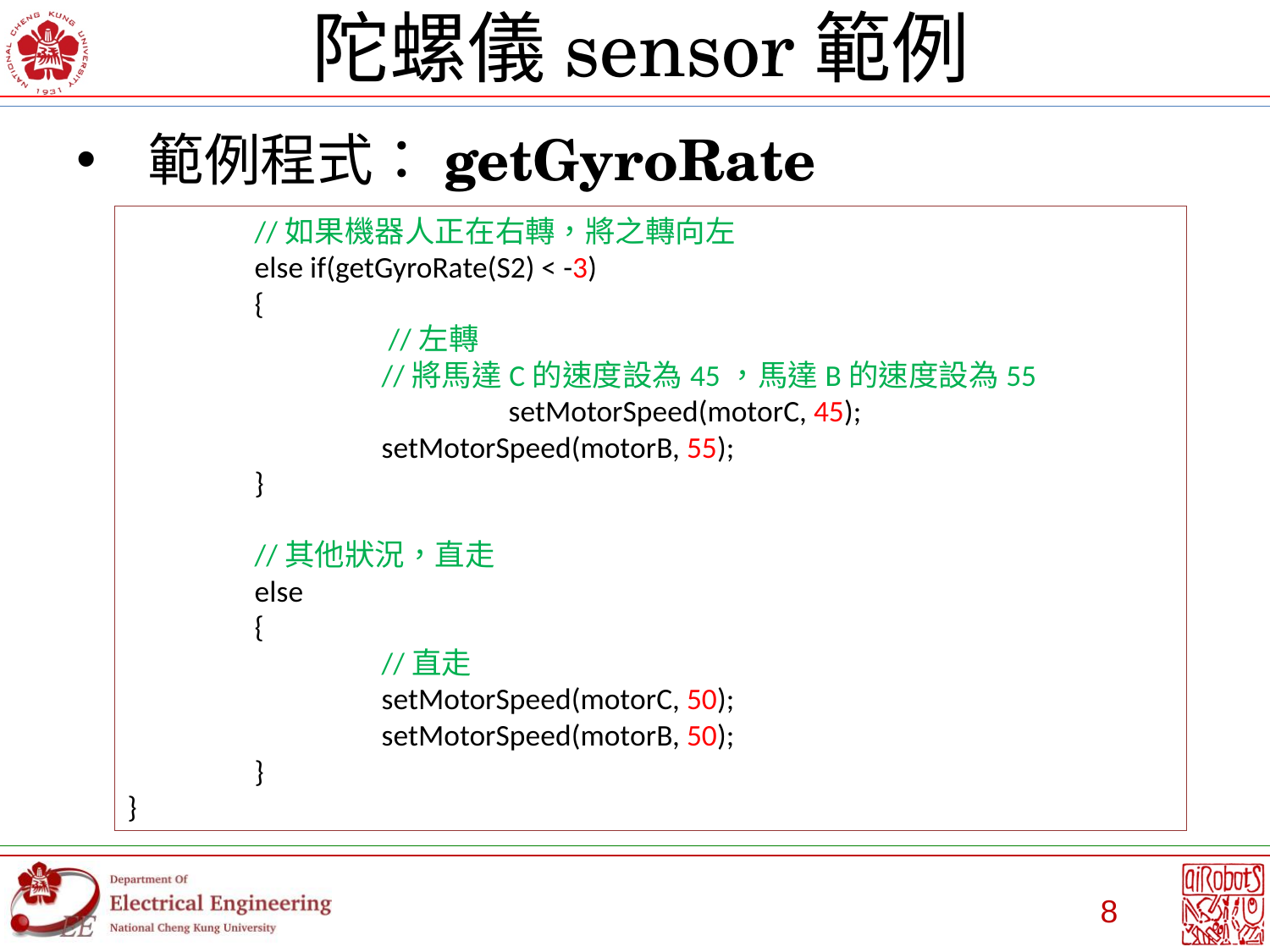

# 陀螺儀sensor範例
範例程式：getGyroRate
	//如果機器人正在右轉，將之轉向左
	else if(getGyroRate(S2) < -3)
	{
		 //左轉
		//將馬達C的速度設為45，馬達B的速度設為55 				setMotorSpeed(motorC, 45);
		setMotorSpeed(motorB, 55);
	}

	//其他狀況，直走
	else
	{
		//直走
		setMotorSpeed(motorC, 50);
		setMotorSpeed(motorB, 50);
	}
}